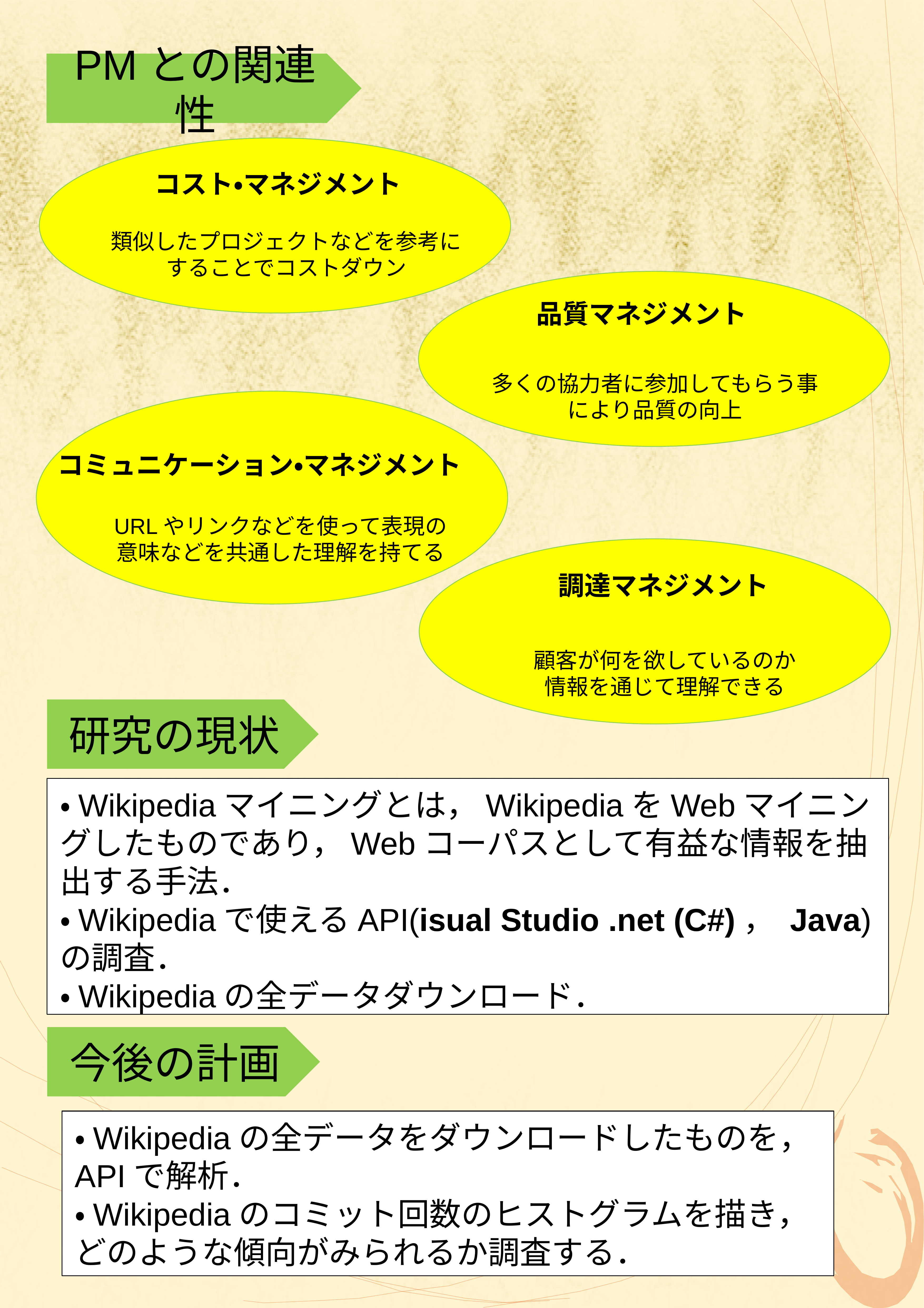

PMとの関連性

コスト・マネジメント
類似したプロジェクトなどを参考にすることでコストダウン

品質マネジメント
多くの協力者に参加してもらう事により品質の向上

コミュニケーション・マネジメント
URLやリンクなどを使って表現の意味などを共通した理解を持てる

調達マネジメント
顧客が何を欲しているのか情報を通じて理解できる
研究の現状
・Wikipediaマイニングとは，WikipediaをWebマイニングしたものであり，Webコーパスとして有益な情報を抽出する手法．
・Wikipediaで使えるAPI(isual Studio .net (C#)， Java)の調査．
・Wikipediaの全データダウンロード．
今後の計画
・Wikipediaの全データをダウンロードしたものを，APIで解析．
・Wikipediaのコミット回数のヒストグラムを描き，どのような傾向がみられるか調査する．